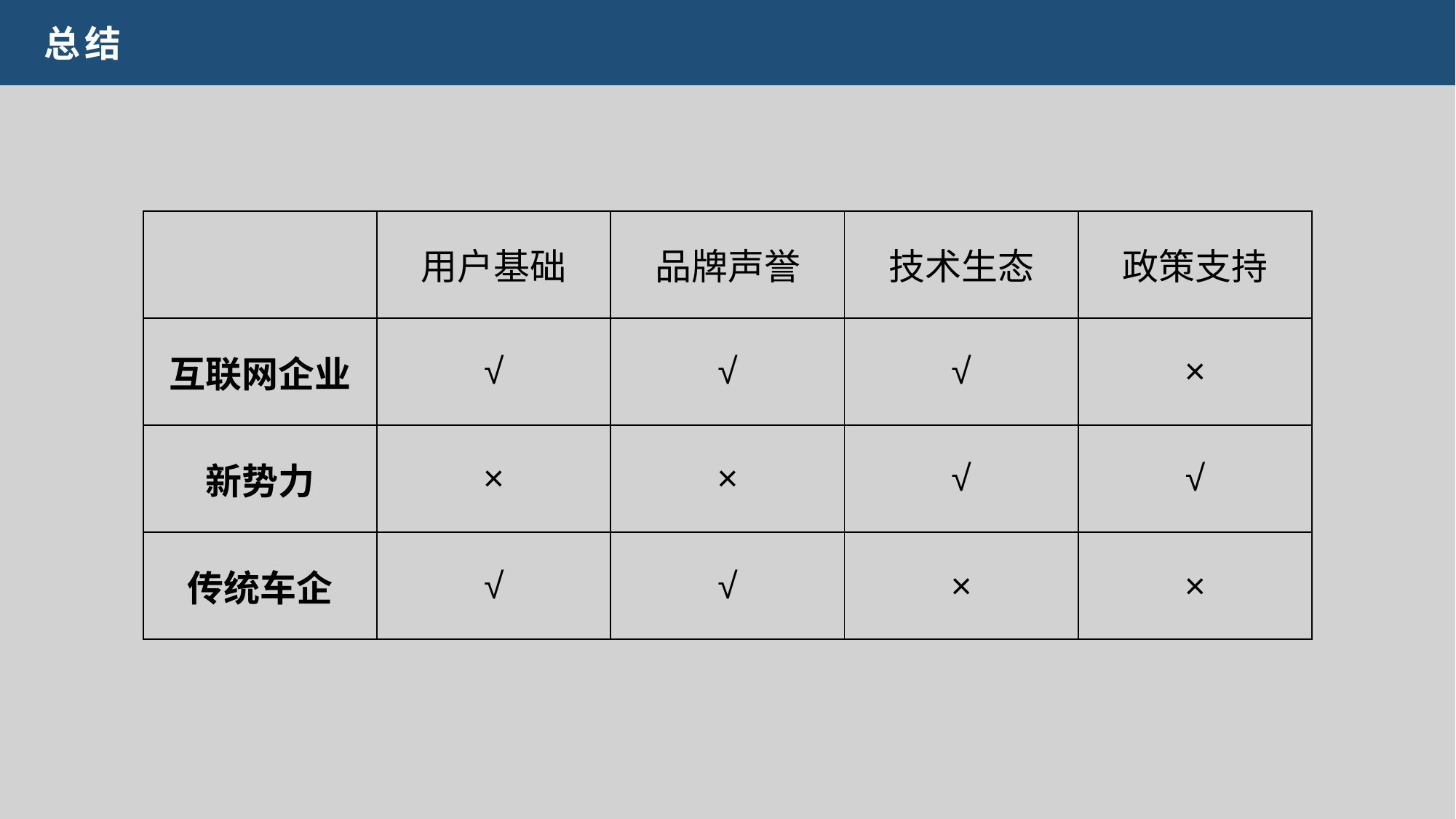

总结
|  | 用户基础 | 品牌声誉 | 技术生态 | 政策支持 |
| --- | --- | --- | --- | --- |
| 互联网企业 | √ | √ | √ | × |
| 新势力 | × | × | √ | √ |
| 传统车企 | √ | √ | × | × |